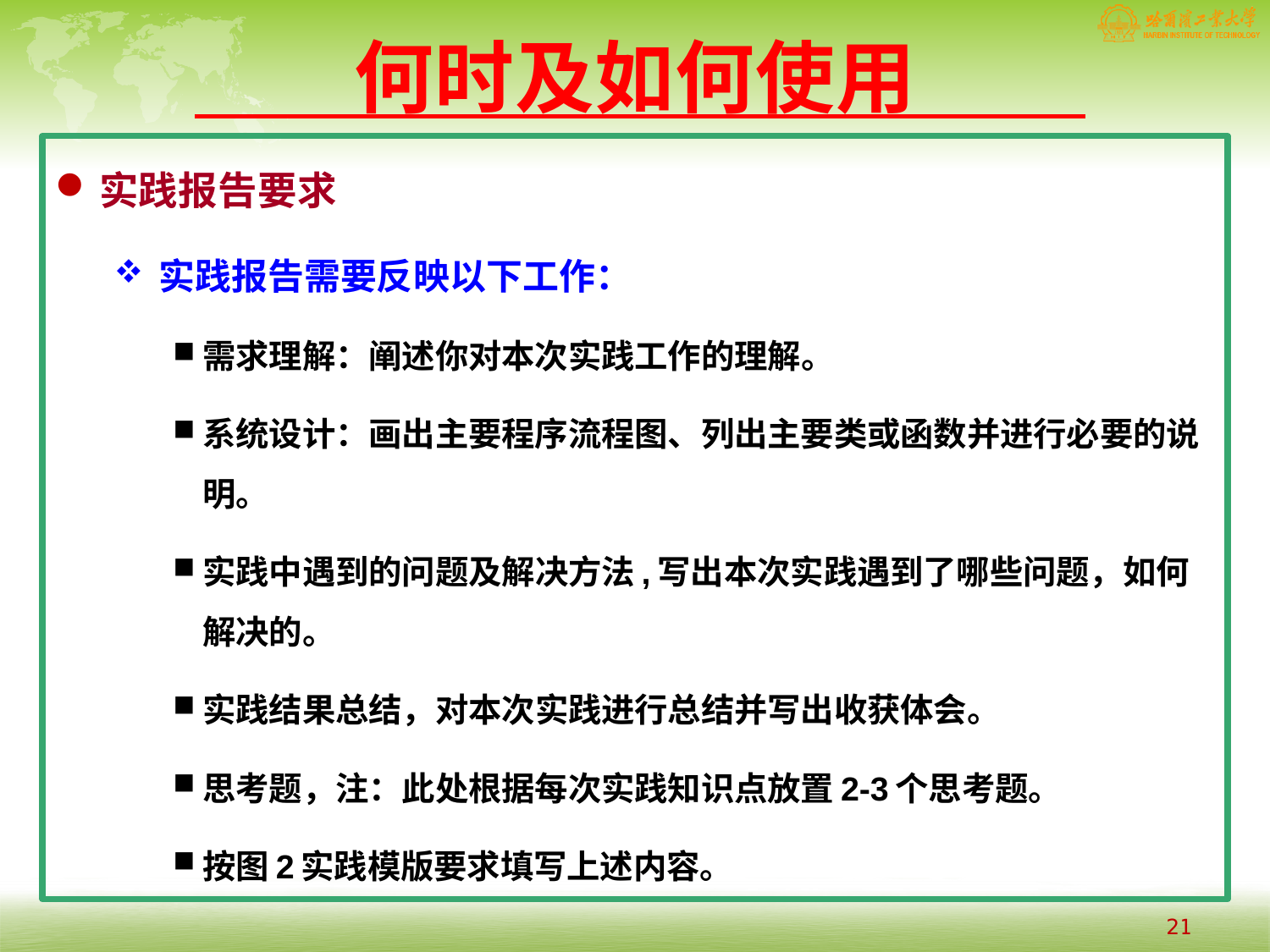

# 何时及如何使用
实践报告要求
实践报告需要反映以下工作：
需求理解：阐述你对本次实践工作的理解。
系统设计：画出主要程序流程图、列出主要类或函数并进行必要的说明。
实践中遇到的问题及解决方法,写出本次实践遇到了哪些问题，如何解决的。
实践结果总结，对本次实践进行总结并写出收获体会。
思考题，注：此处根据每次实践知识点放置2-3个思考题。
按图2实践模版要求填写上述内容。

21